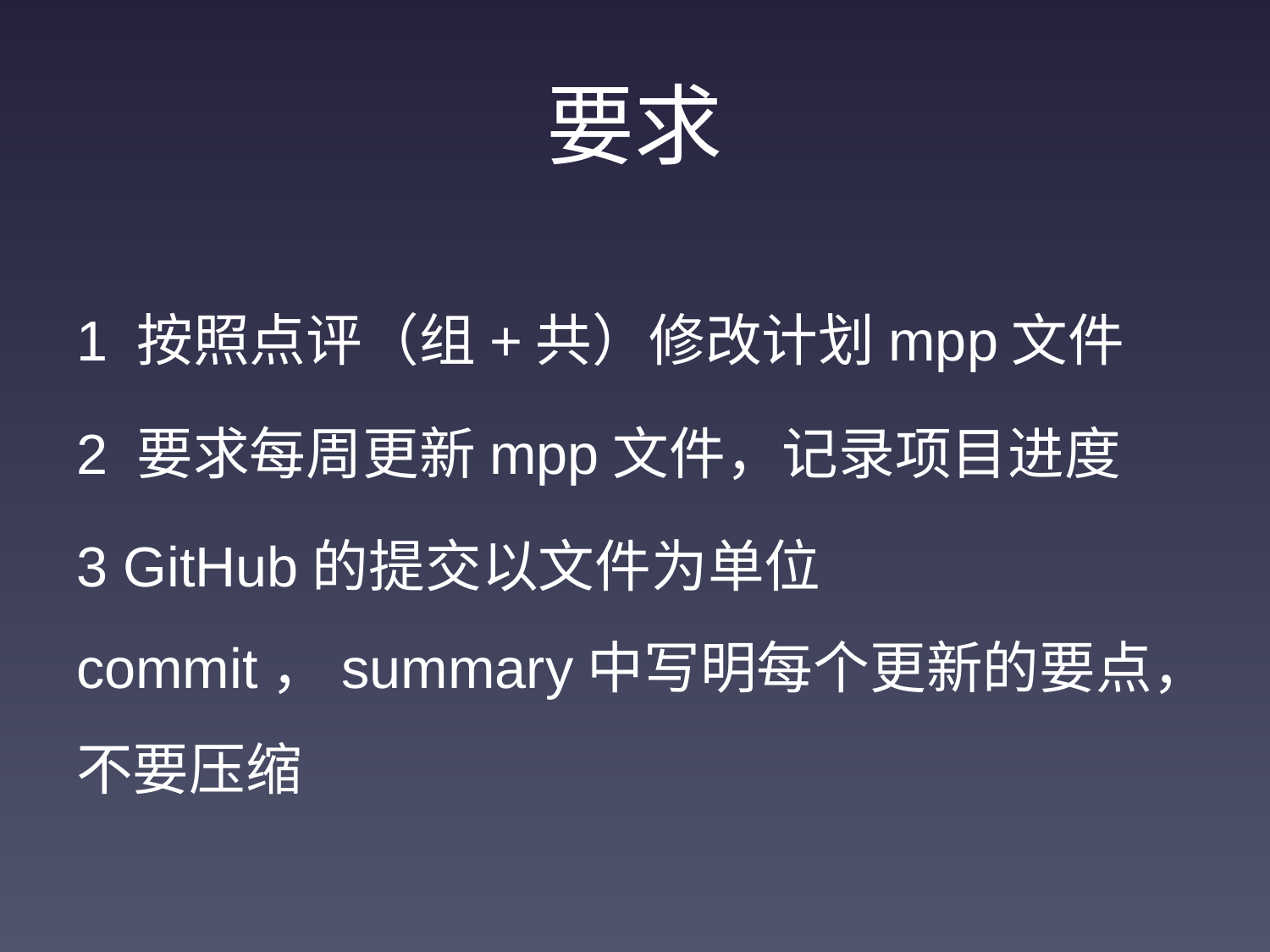

# 要求
1 按照点评（组+共）修改计划mpp文件
2 要求每周更新mpp文件，记录项目进度
3 GitHub的提交以文件为单位commit，summary中写明每个更新的要点，不要压缩